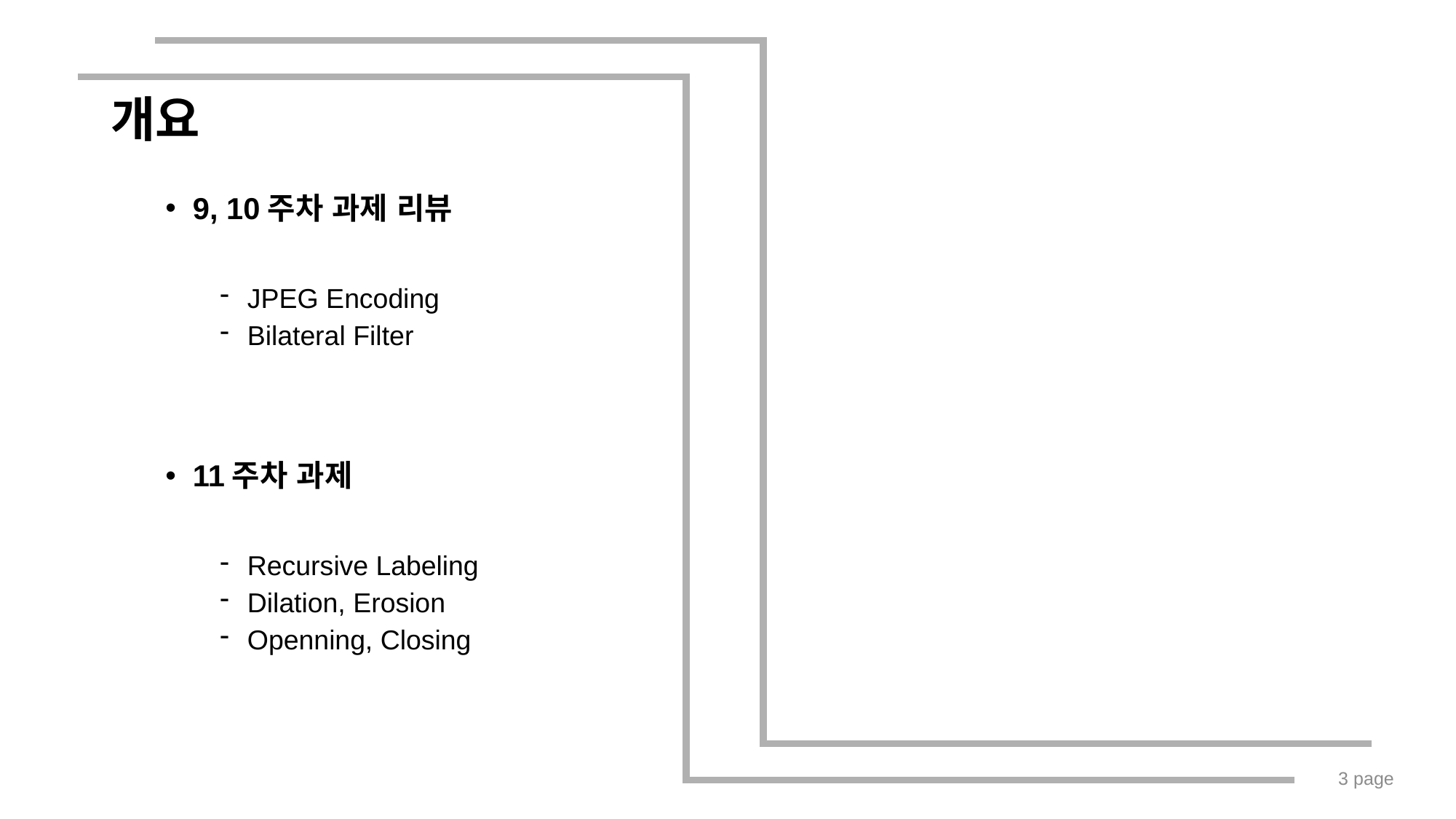

# 개요
9, 10주차 과제 리뷰

JPEG Encoding
Bilateral Filter

11주차 과제

Recursive Labeling
Dilation, Erosion
Openning, Closing
3 page